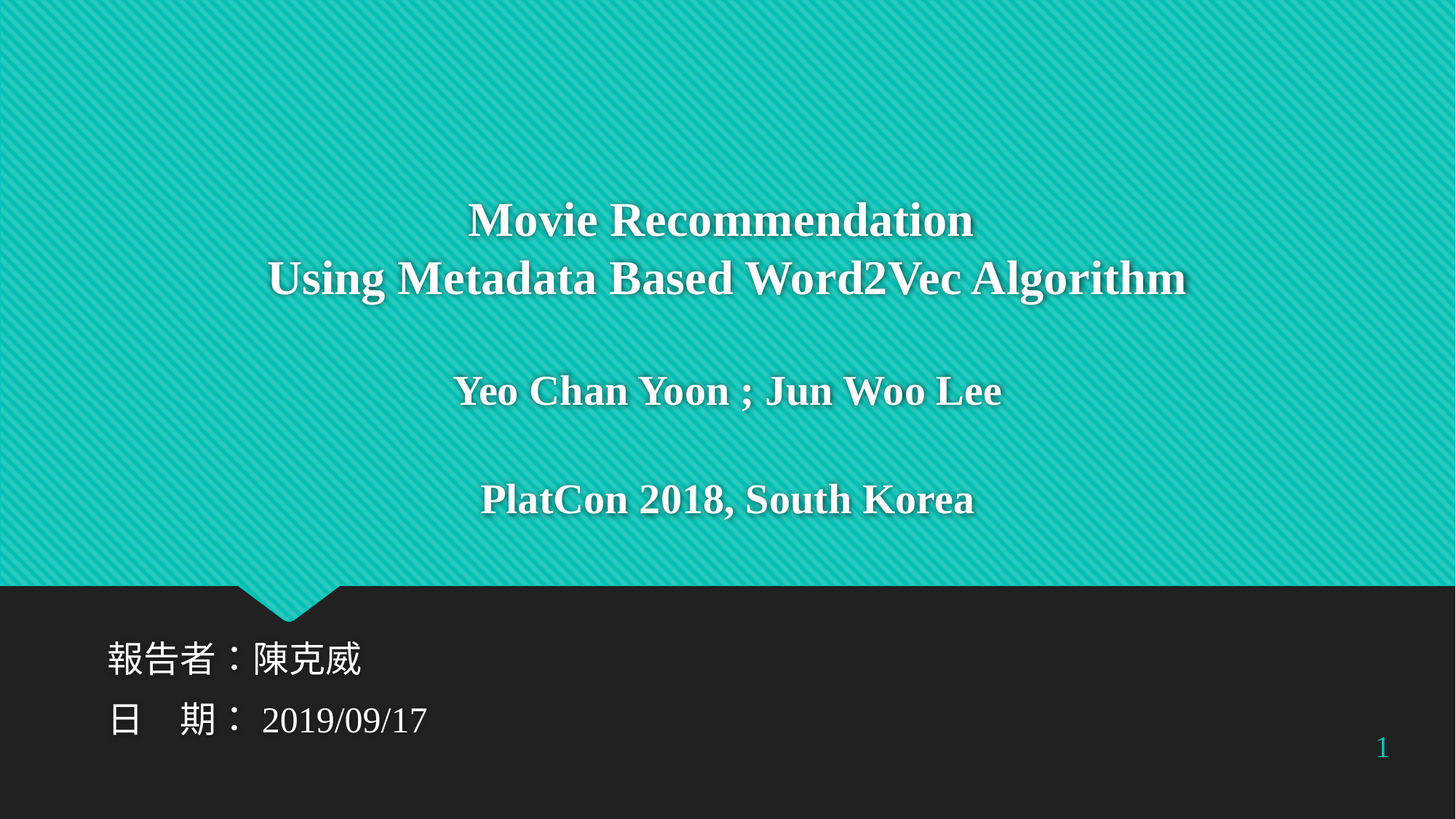

# Movie Recommendation Using Metadata Based Word2Vec Algorithm Yeo Chan Yoon ; Jun Woo Lee PlatCon 2018, South Korea
報告者：陳克威
日　期：2019/09/17

1